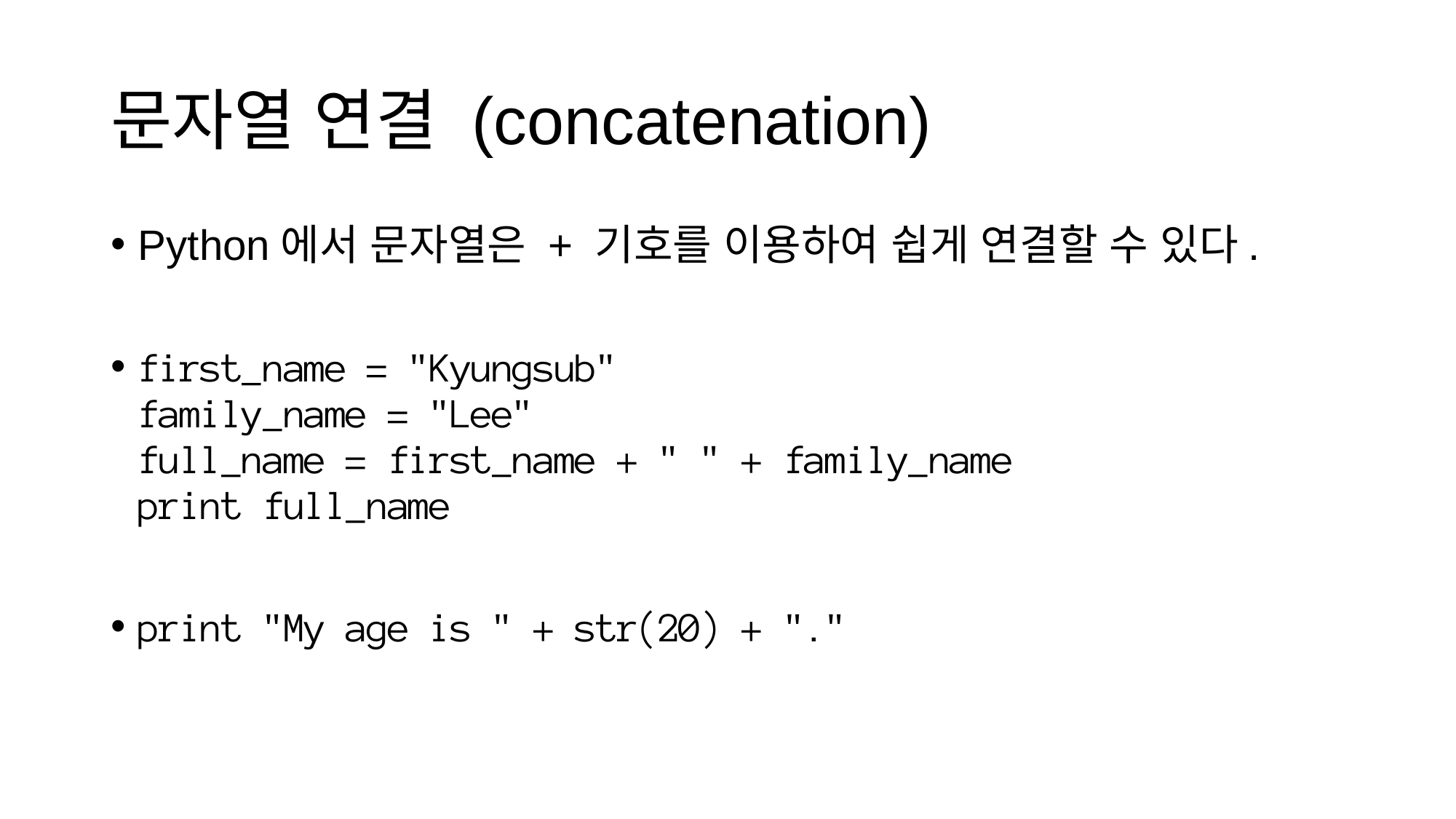

# 문자열 연결 (concatenation)
Python에서 문자열은 + 기호를 이용하여 쉽게 연결할 수 있다.

first_name = "Kyungsub"
family_name = "Lee"
full_name = first_name + " " + family_name
print full_name

print "My age is " + str(20) + "."